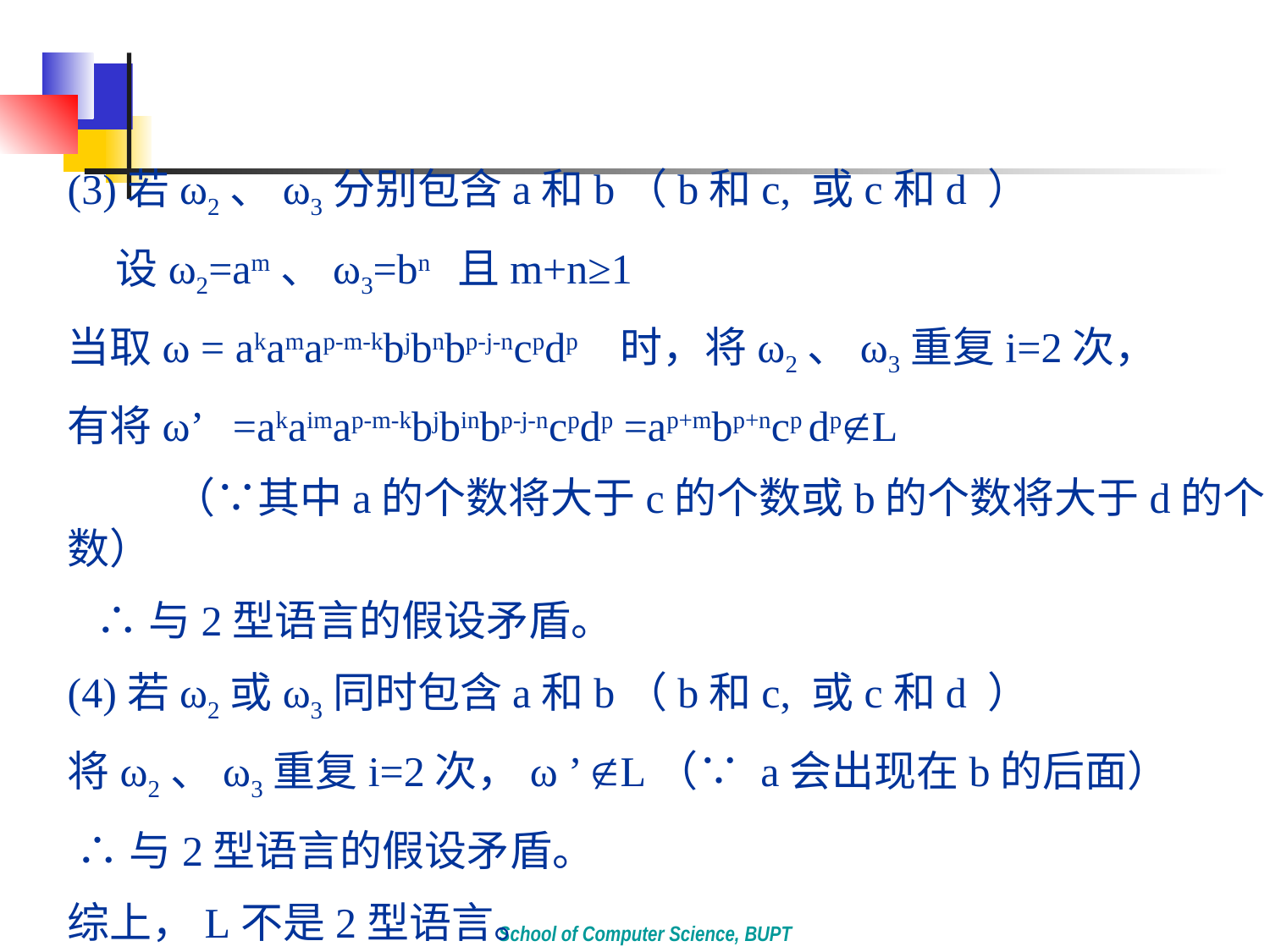

(3)若ω2、ω3分别包含a和b（b和c, 或c和d ）
    设ω2=am、ω3=bn  且m+n≥1
当取ω = akamap-m-kbjbnbp-j-ncpdp   时，将ω2、ω3重复i=2次，
有将ω’   =akaimap-m-kbjbinbp-j-ncpdp =ap+mbp+ncp dp∉L
          （∵其中a的个数将大于c的个数或b的个数将大于d的个数）
   ∴与2型语言的假设矛盾。
(4)若ω2或ω3同时包含a和b（b和c, 或c和d ）
将ω2、ω3重复i=2次，ω ’ ∉L（∵ a会出现在b的后面）
 ∴与2型语言的假设矛盾。
综上，L不是2型语言。
School of Computer Science, BUPT
10